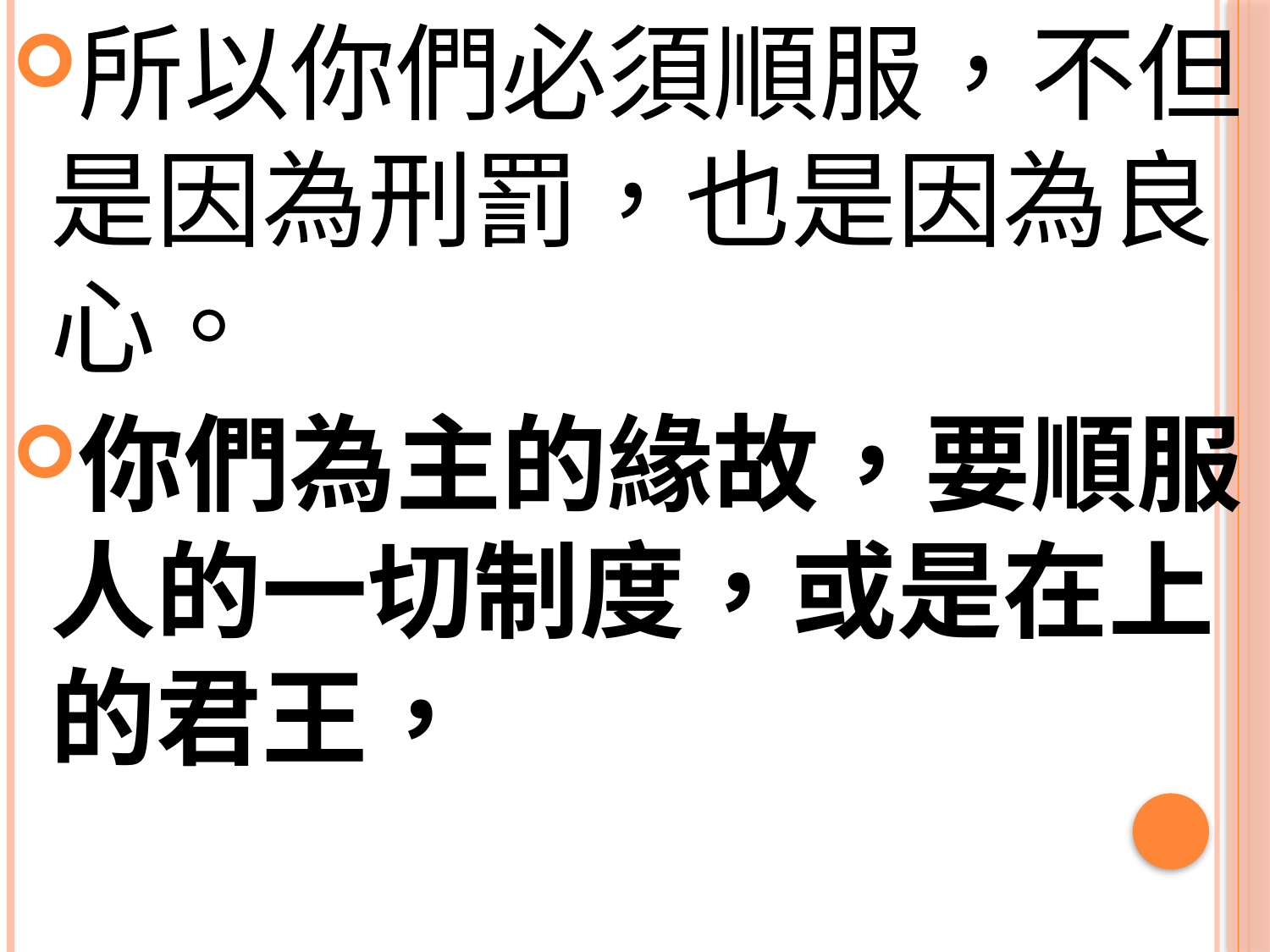

所以你們必須順服，不但是因為刑罰，也是因為良心。
你們為主的緣故，要順服人的一切制度，或是在上的君王，